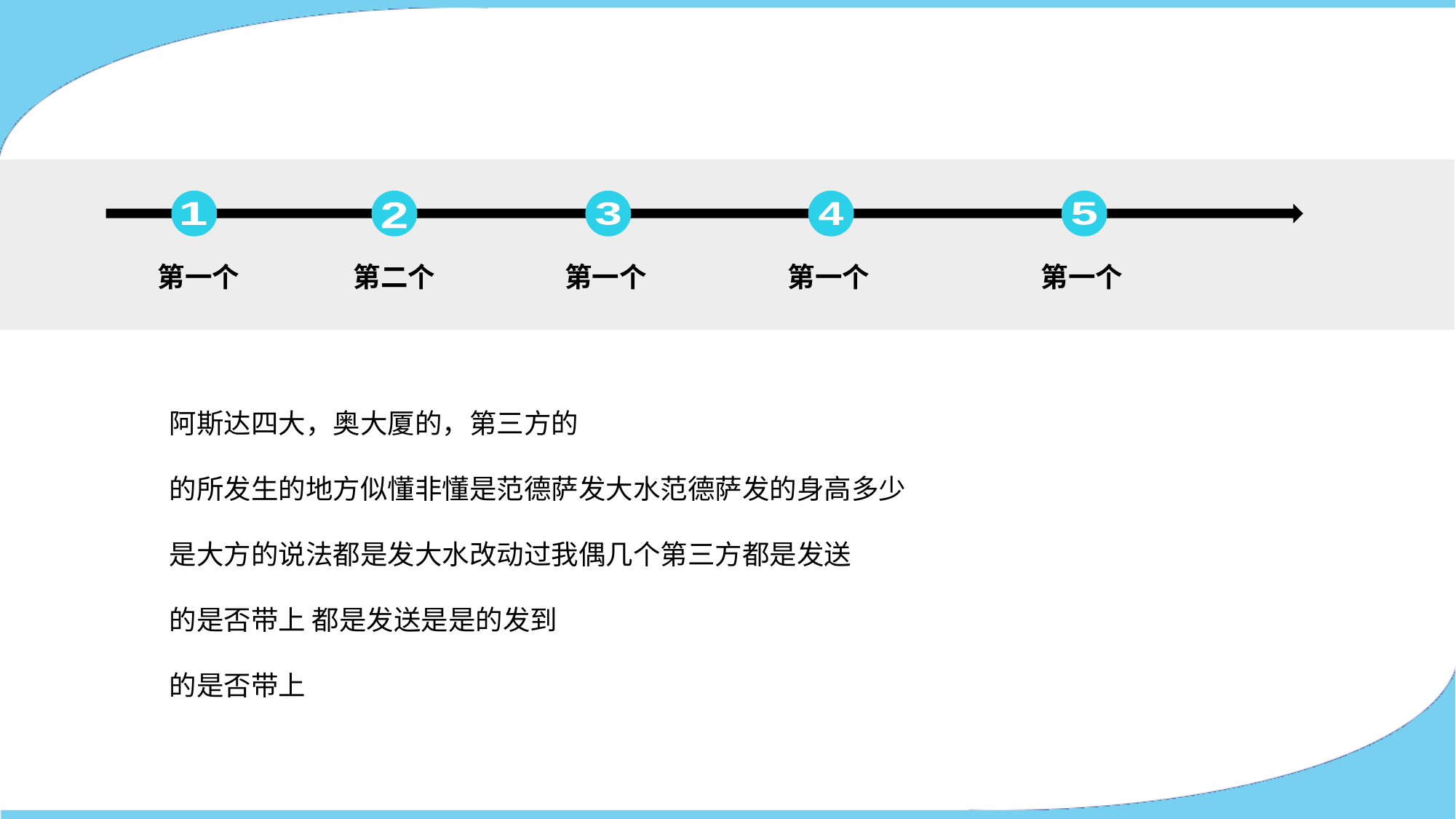

1
4
5
2
3

第一个
第二个
第一个
第一个
第一个
阿斯达四大，奥大厦的，第三方的

的所发生的地方似懂非懂是范德萨发大水范德萨发的身高多少

是大方的说法都是发大水改动过我偶几个第三方都是发送

的是否带上 都是发送是是的发到

的是否带上